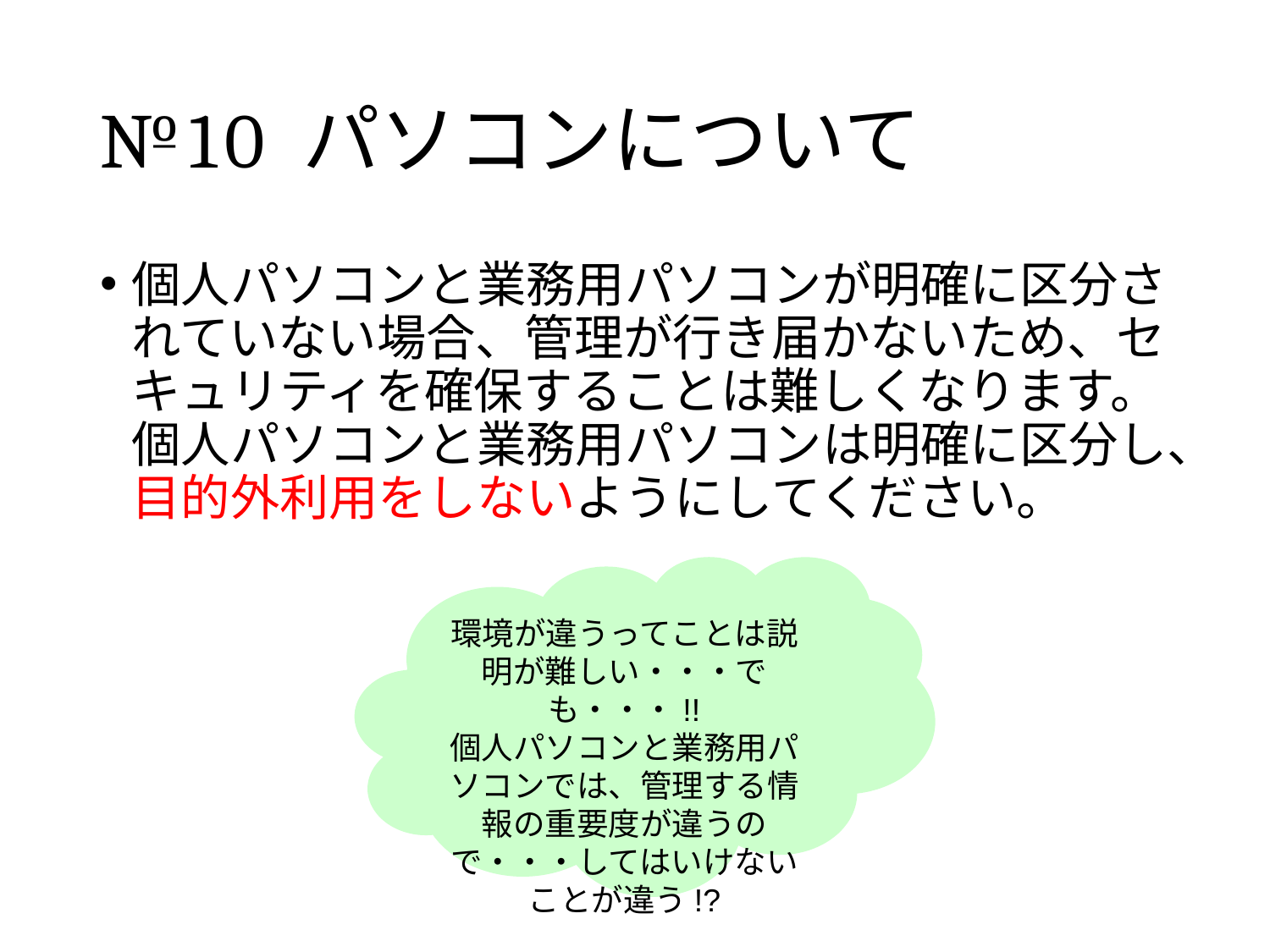

# №10 パソコンについて
個人パソコンと業務用パソコンが明確に区分されていない場合、管理が行き届かないため、セキュリティを確保することは難しくなります。個人パソコンと業務用パソコンは明確に区分し、目的外利用をしないようにしてください。
環境が違うってことは説明が難しい・・・でも・・・!!
個人パソコンと業務用パソコンでは、管理する情報の重要度が違うので・・・してはいけないことが違う!?